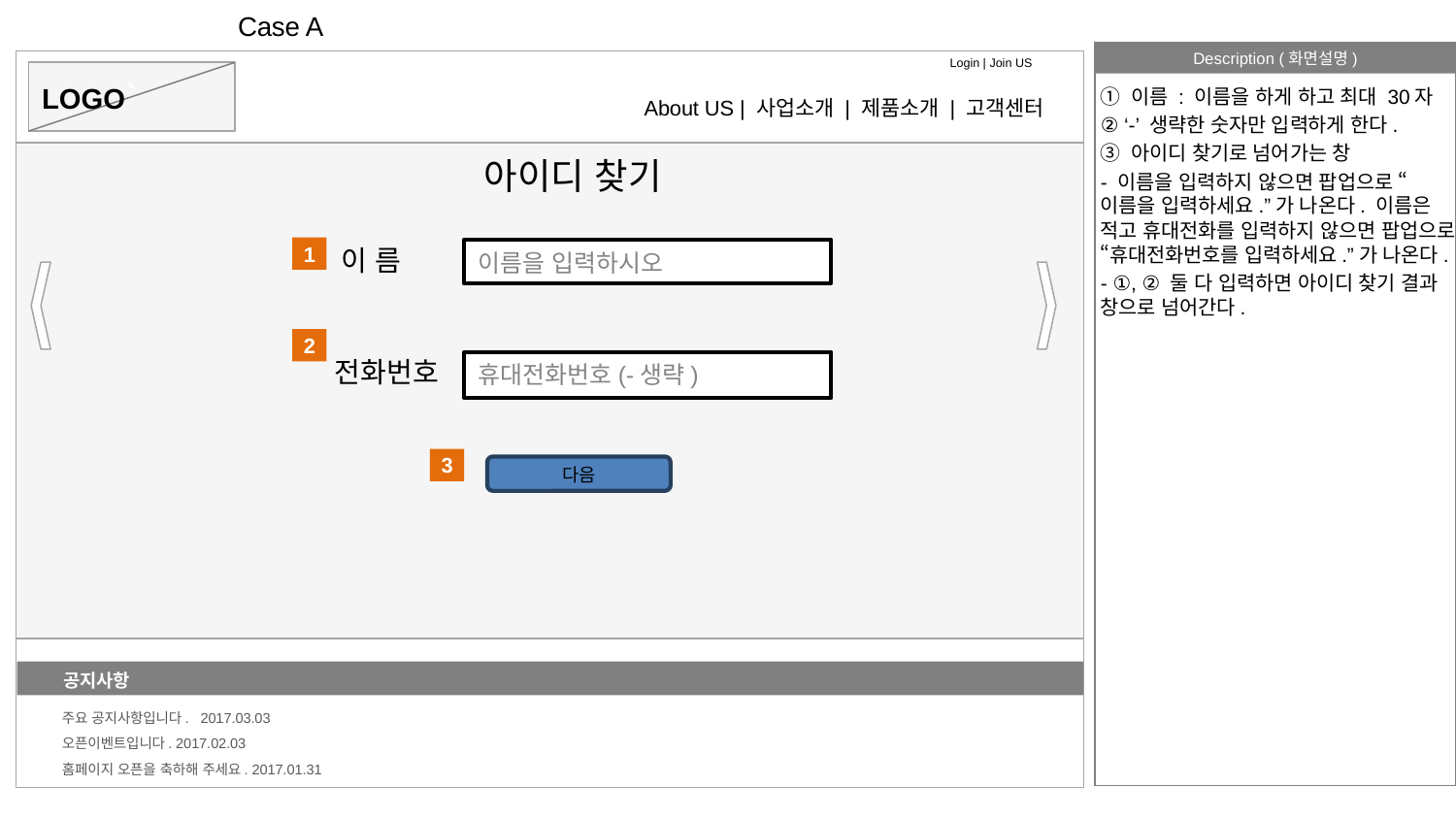

3.1
# Case A
Login | Join US

`
`
LOGO
① 이름 : 이름을 하게 하고 최대 30자
② ‘-’ 생략한 숫자만 입력하게 한다.
③ 아이디 찾기로 넘어가는 창
- 이름을 입력하지 않으면 팝업으로 “이름을 입력하세요.”가 나온다. 이름은 적고 휴대전화를 입력하지 않으면 팝업으로 “휴대전화번호를 입력하세요.”가 나온다.
- ①, ② 둘 다 입력하면 아이디 찾기 결과 창으로 넘어간다.
About US | 사업소개 | 제품소개 | 고객센터
`
아이디 찾기
이 름
1

이름을 입력하시오

2
전화번호

휴대전화번호(-생략)
3

다음

공지사항
주요 공지사항입니다.   2017.03.03
오픈이벤트입니다. 2017.02.03
홈페이지 오픈을 축하해 주세요. 2017.01.31